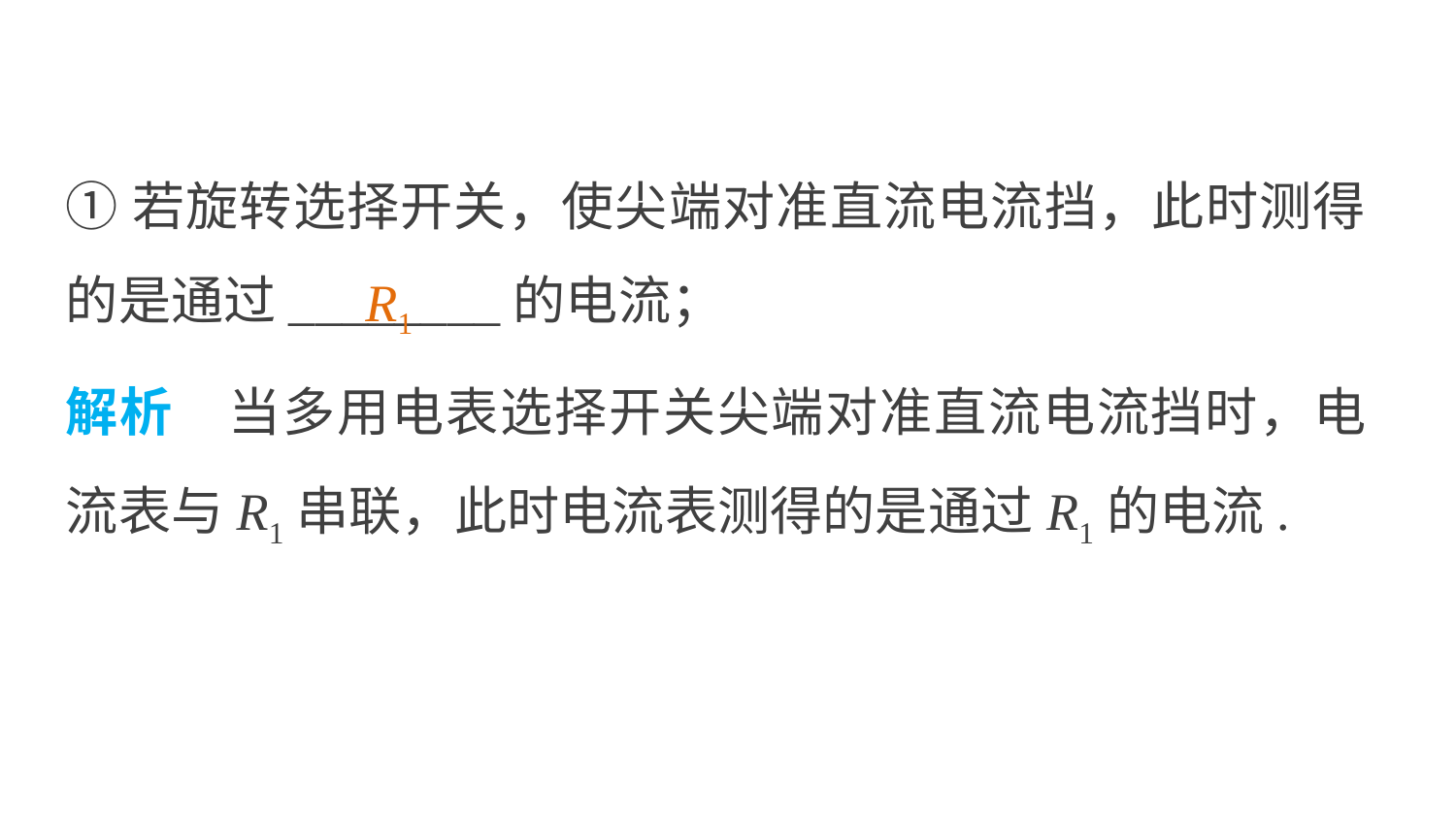

①若旋转选择开关，使尖端对准直流电流挡，此时测得的是通过________的电流；
R1
解析　当多用电表选择开关尖端对准直流电流挡时，电流表与R1串联，此时电流表测得的是通过R1的电流.